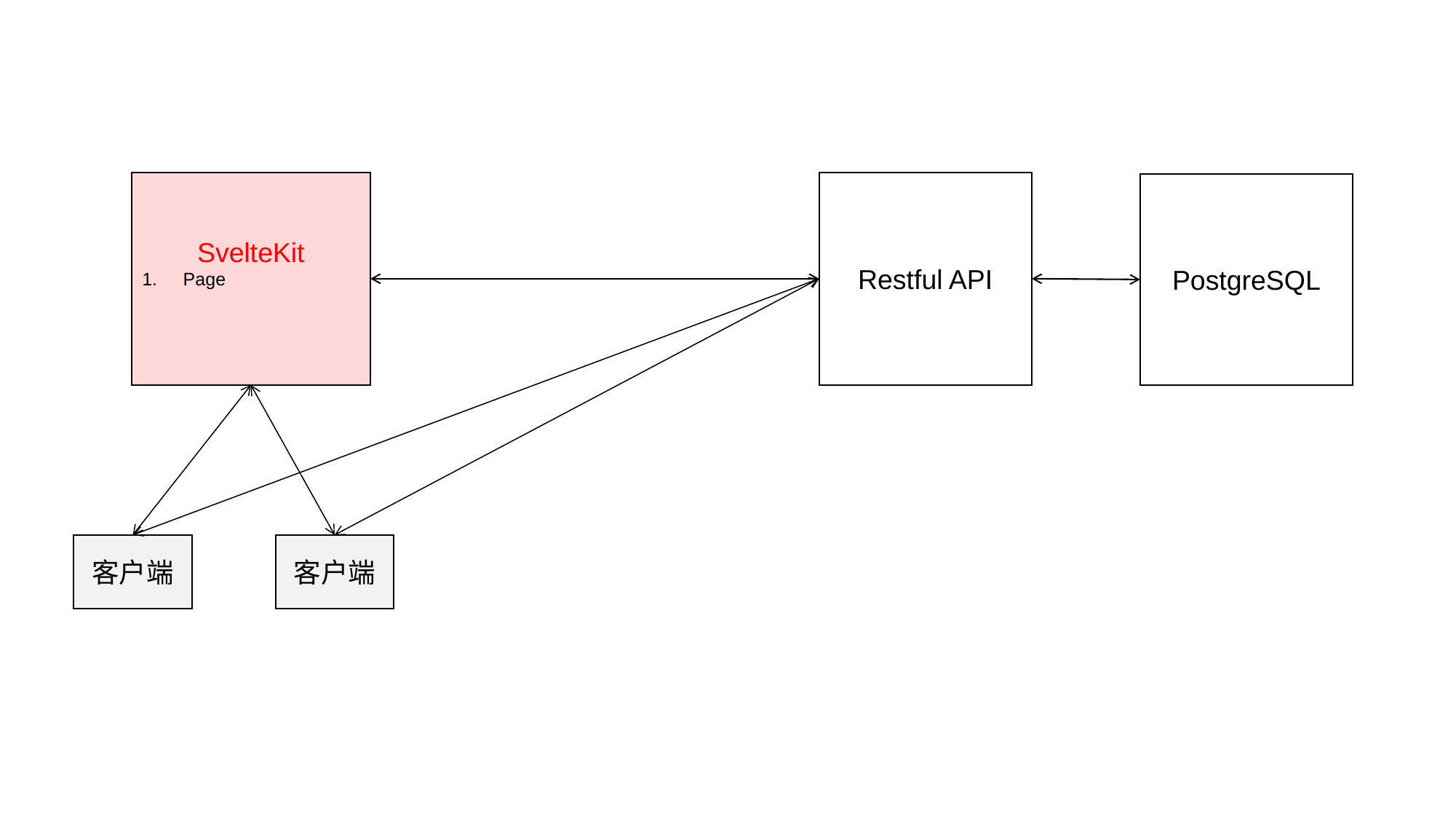

SvelteKit
Page

Restful API
PostgreSQL
客户端
客户端